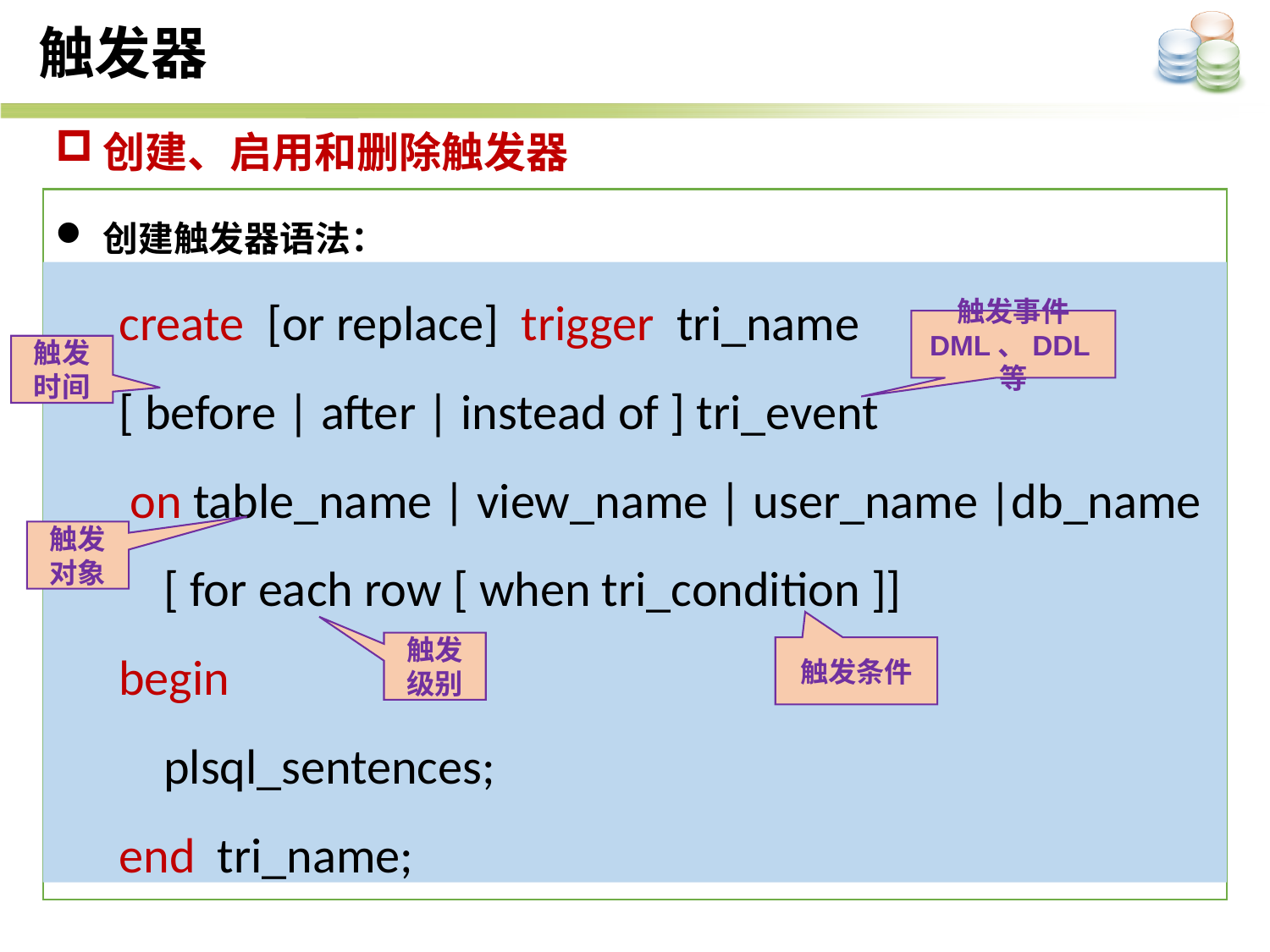

触发器
创建、启用和删除触发器
创建触发器语法：

create  [or replace]  trigger  tri_name
[ before | after | instead of ] tri_event
 on table_name | view_name | user_name |db_name
    [ for each row [ when tri_condition ]]
begin
    plsql_sentences;
end  tri_name;
触发事件 DML、DDL等
触发时间
触发对象
触发级别
触发条件
40